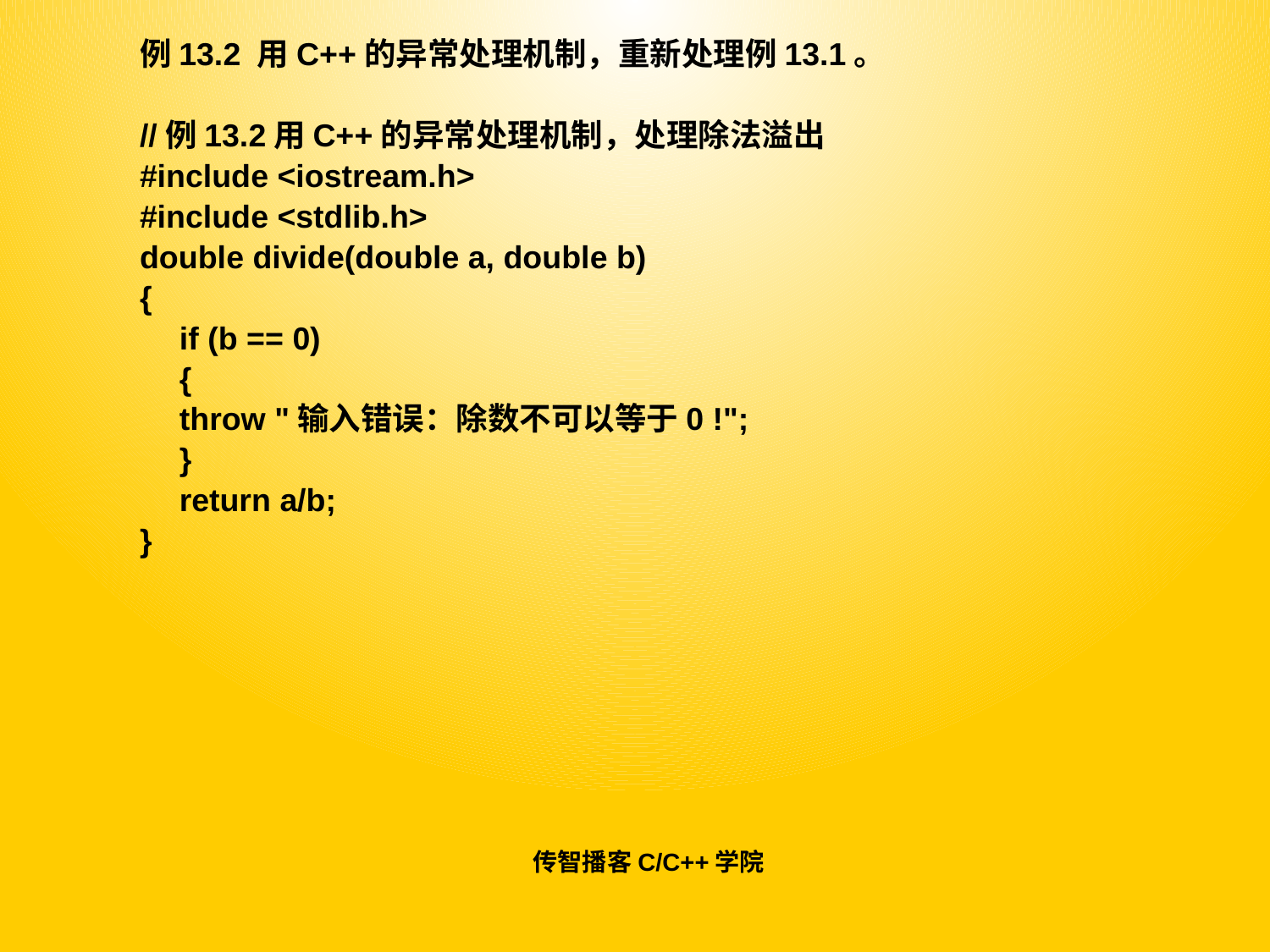

例13.2 用C++的异常处理机制，重新处理例13.1。

//例13.2用C++的异常处理机制，处理除法溢出
#include <iostream.h>
#include <stdlib.h>
double divide(double a, double b)
{
	if (b == 0)
	{
	throw "输入错误：除数不可以等于0 !";
	}
	return a/b;
}
#
传智播客C/C++学院